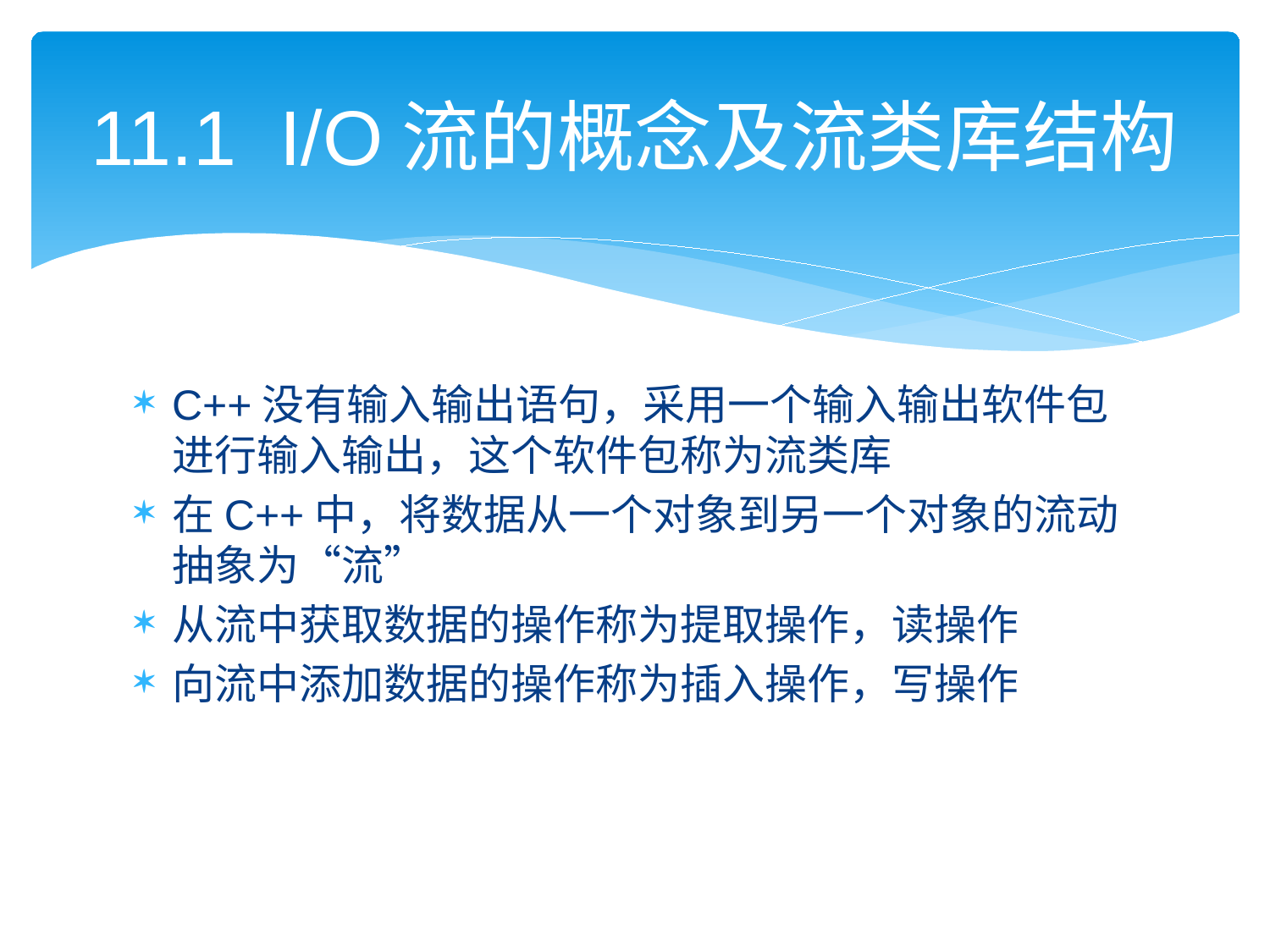

# 11.1  I/O流的概念及流类库结构
C++没有输入输出语句，采用一个输入输出软件包进行输入输出，这个软件包称为流类库
在C++中，将数据从一个对象到另一个对象的流动抽象为“流”
从流中获取数据的操作称为提取操作，读操作
向流中添加数据的操作称为插入操作，写操作